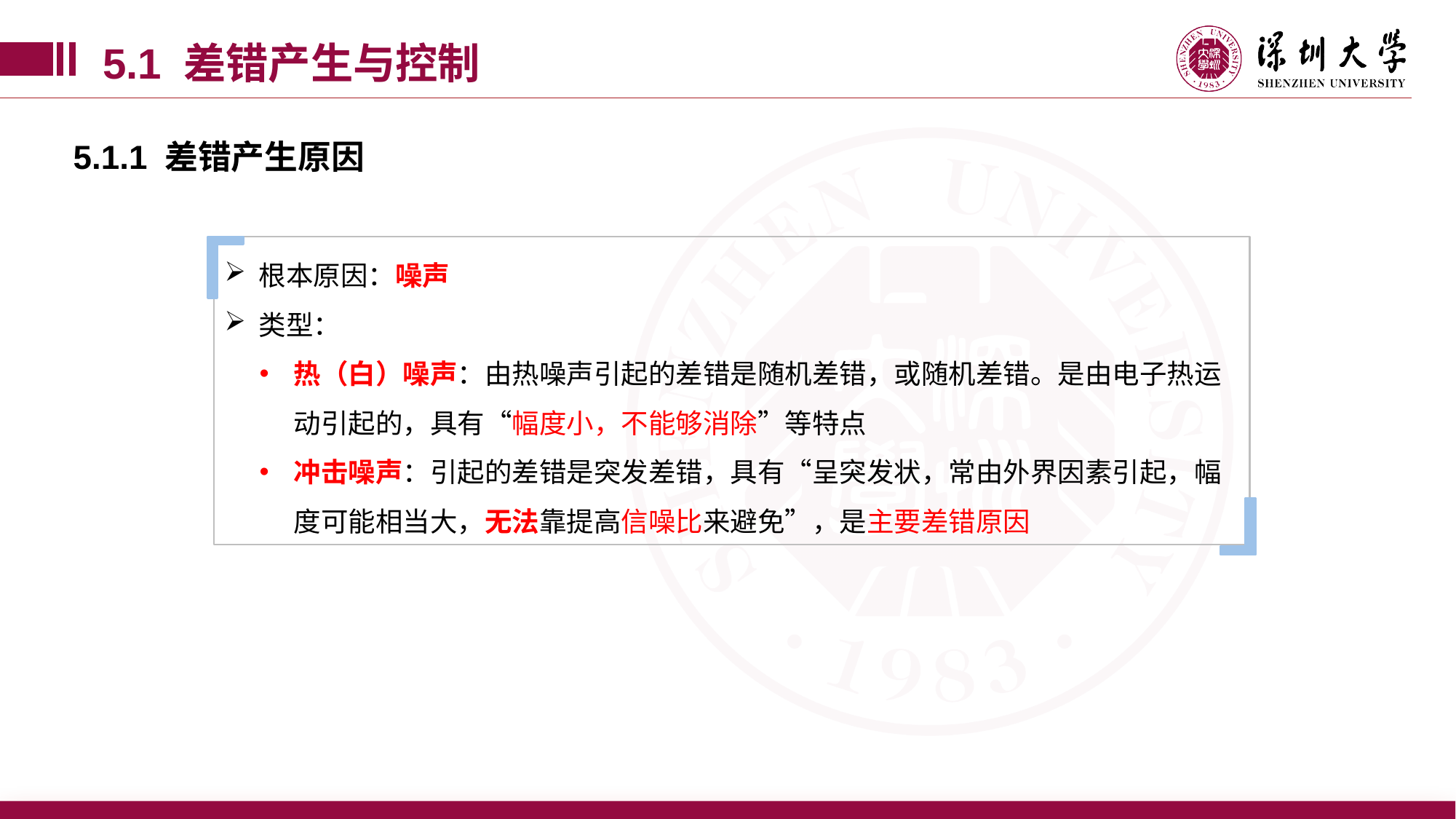

5.1 差错产生与控制

5.1.1 差错产生原因

根本原因：噪声
类型：
热（白）噪声：由热噪声引起的差错是随机差错，或随机差错。是由电子热运动引起的，具有“幅度小，不能够消除”等特点
冲击噪声：引起的差错是突发差错，具有“呈突发状，常由外界因素引起，幅度可能相当大，无法靠提高信噪比来避免”，是主要差错原因